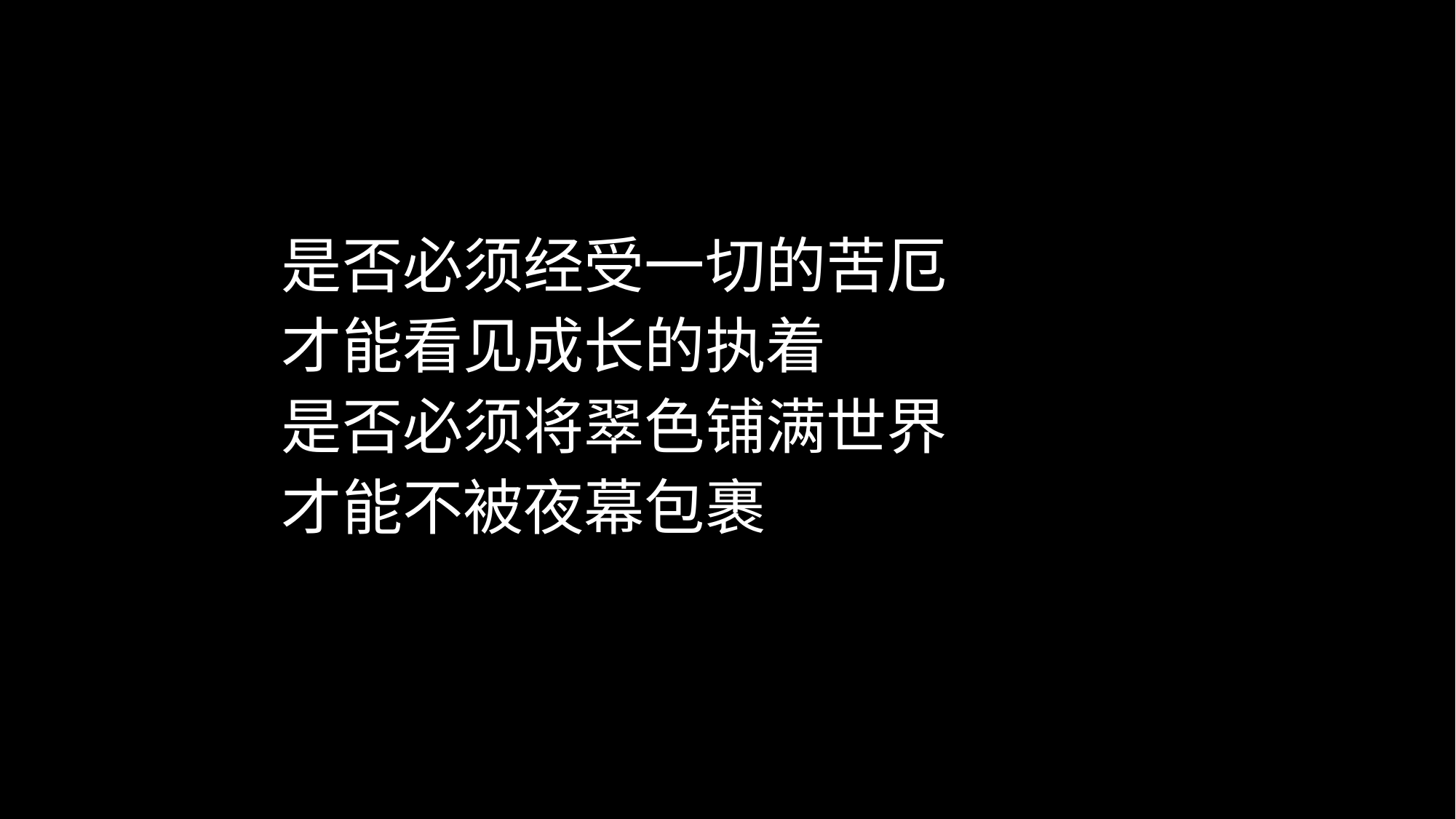

是否必须经受一切的苦厄
才能看见成长的执着
是否必须将翠色铺满世界
才能不被夜幕包裹